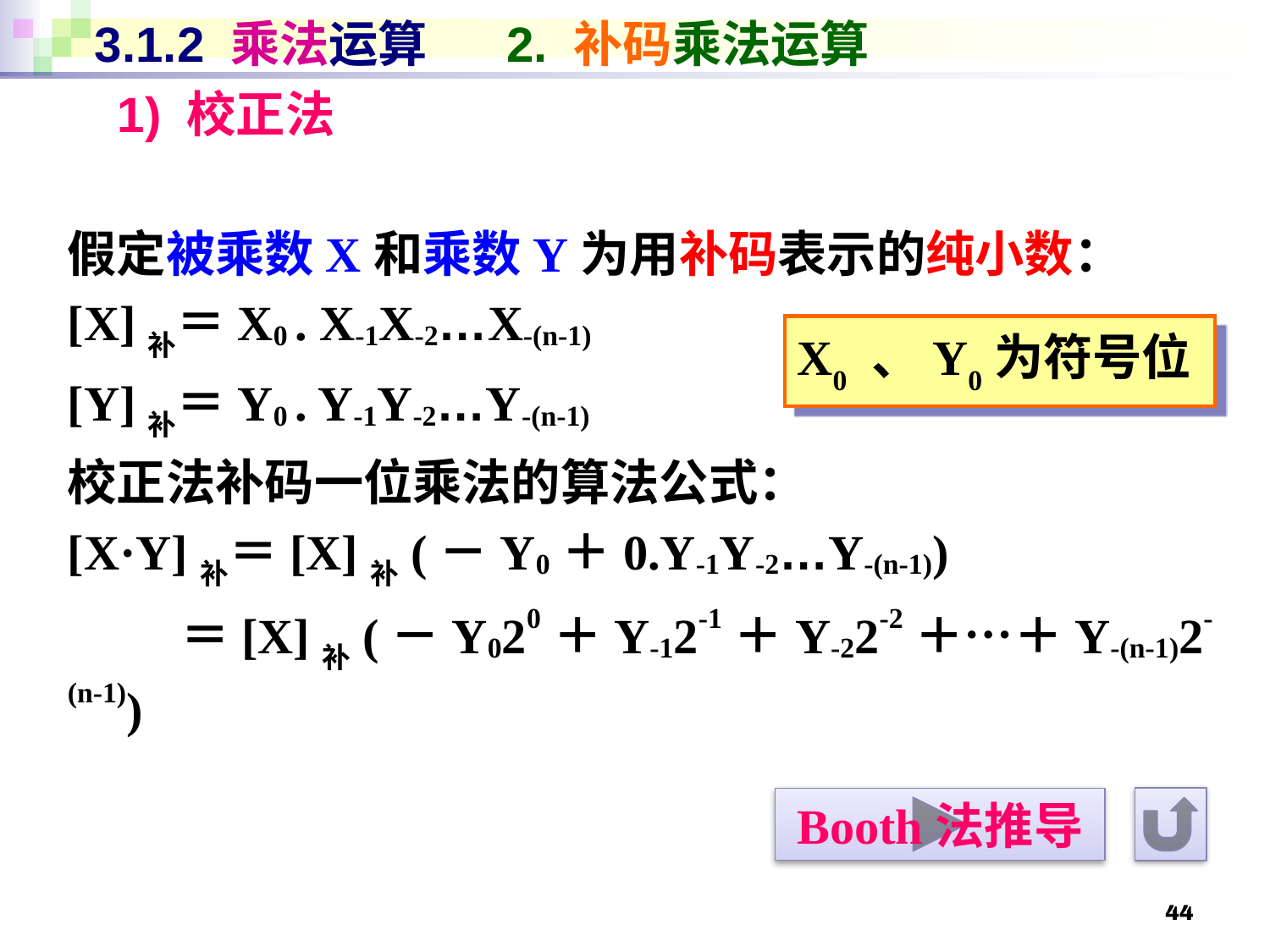

# 3.1.2 乘法运算      2. 补码乘法运算
1) 校正法
假定被乘数X和乘数Y为用补码表示的纯小数：
[X]补＝X0 . X-1X-2…X-(n-1)
[Y]补＝Y0 . Y-1Y-2…Y-(n-1)
校正法补码一位乘法的算法公式：
[X·Y]补＝[X]补(－Y0＋0.Y-1Y-2…Y-(n-1))
         ＝[X]补(－Y020＋Y-12-1＋Y-22-2＋…＋Y-(n-1)2-(n-1))
X0 、Y0为符号位

Booth法推导
44